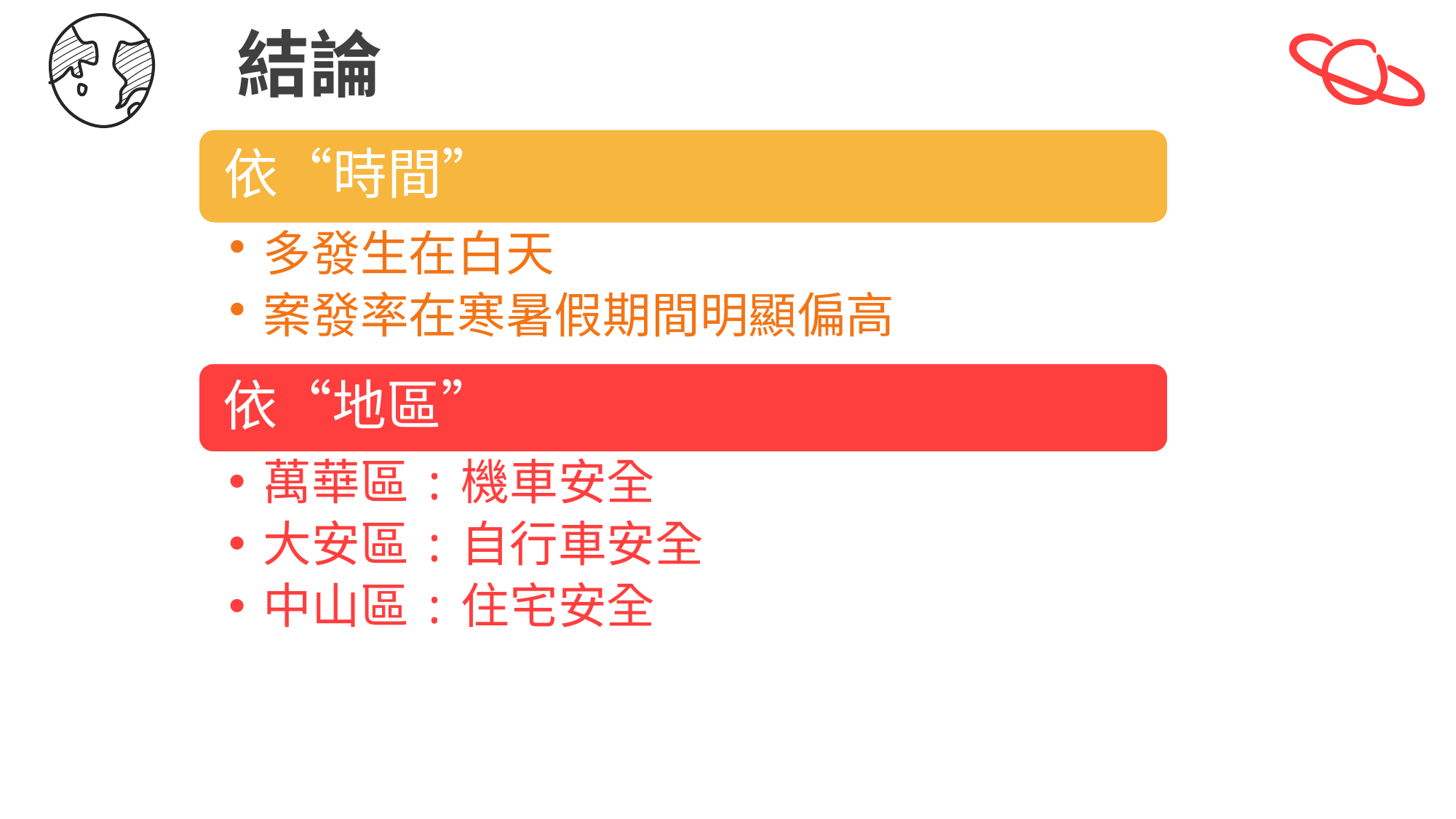

結論

依“時間”
多發生在白天
案發率在寒暑假期間明顯偏高
依“地區”
萬華區:機車安全
大安區:自行車安全
中山區:住宅安全